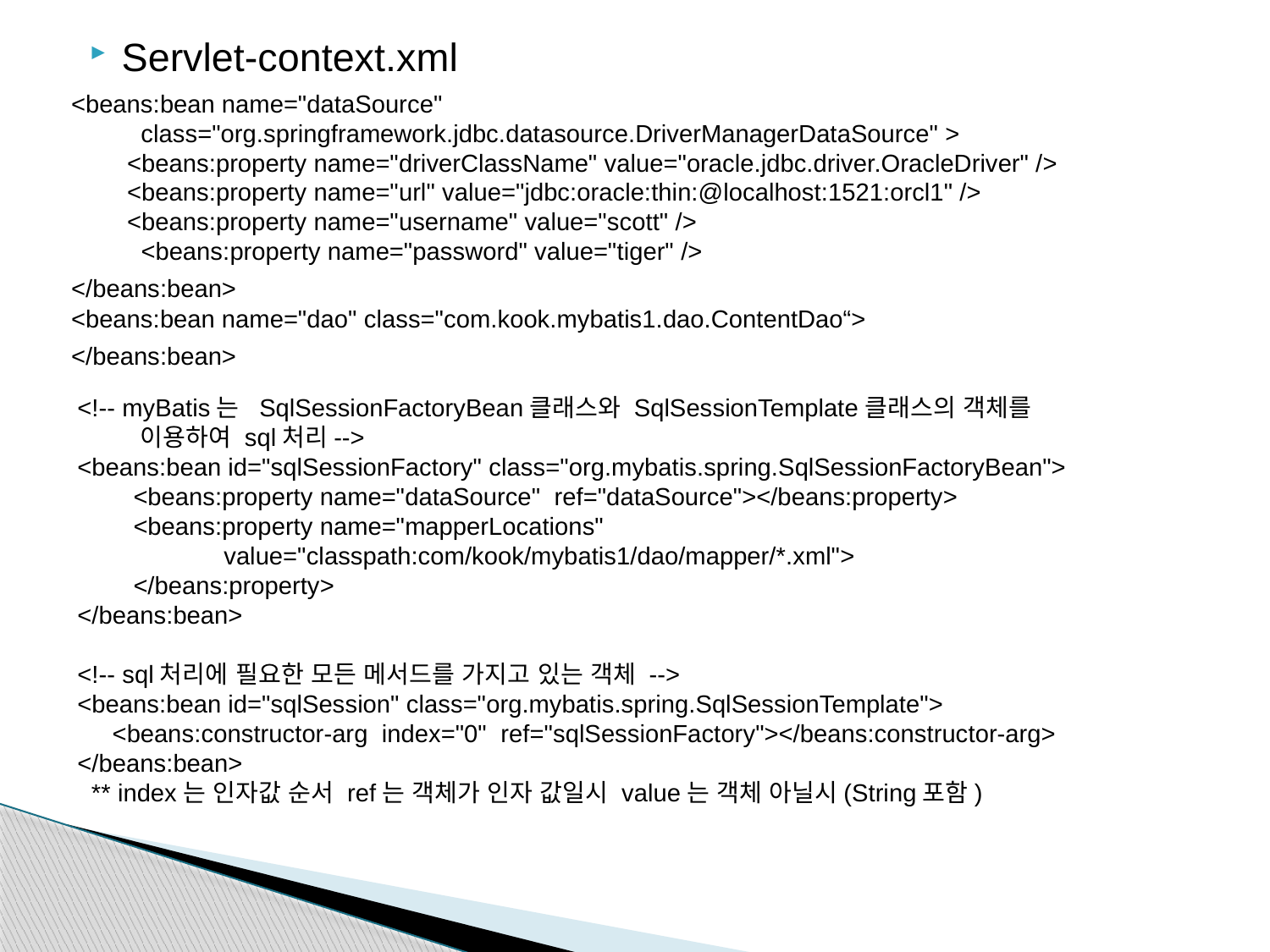

Servlet-context.xml
<beans:bean name="dataSource" 
          class="org.springframework.jdbc.datasource.DriverManagerDataSource" >
        <beans:property name="driverClassName" value="oracle.jdbc.driver.OracleDriver" />
        <beans:property name="url" value="jdbc:oracle:thin:@localhost:1521:orcl1" />
        <beans:property name="username" value="scott" />
          <beans:property name="password" value="tiger" />
</beans:bean>
<beans:bean name="dao" class="com.kook.mybatis1.dao.ContentDao“>
</beans:bean>
<!-- myBatis는  SqlSessionFactoryBean클래스와 SqlSessionTemplate클래스의 객체를
         이용하여 sql처리-->
<beans:bean id="sqlSessionFactory" class="org.mybatis.spring.SqlSessionFactoryBean">
        <beans:property name="dataSource"  ref="dataSource"></beans:property>
        <beans:property name="mapperLocations" 
                     value="classpath:com/kook/mybatis1/dao/mapper/*.xml">
        </beans:property>
</beans:bean>

<!-- sql처리에 필요한 모든 메서드를 가지고 있는 객체 -->
<beans:bean id="sqlSession" class="org.mybatis.spring.SqlSessionTemplate">
     <beans:constructor-arg  index="0"  ref="sqlSessionFactory"></beans:constructor-arg>
</beans:bean> 
  ** index는 인자값 순서 ref는 객체가 인자 값일시 value는 객체 아닐시(String포함)